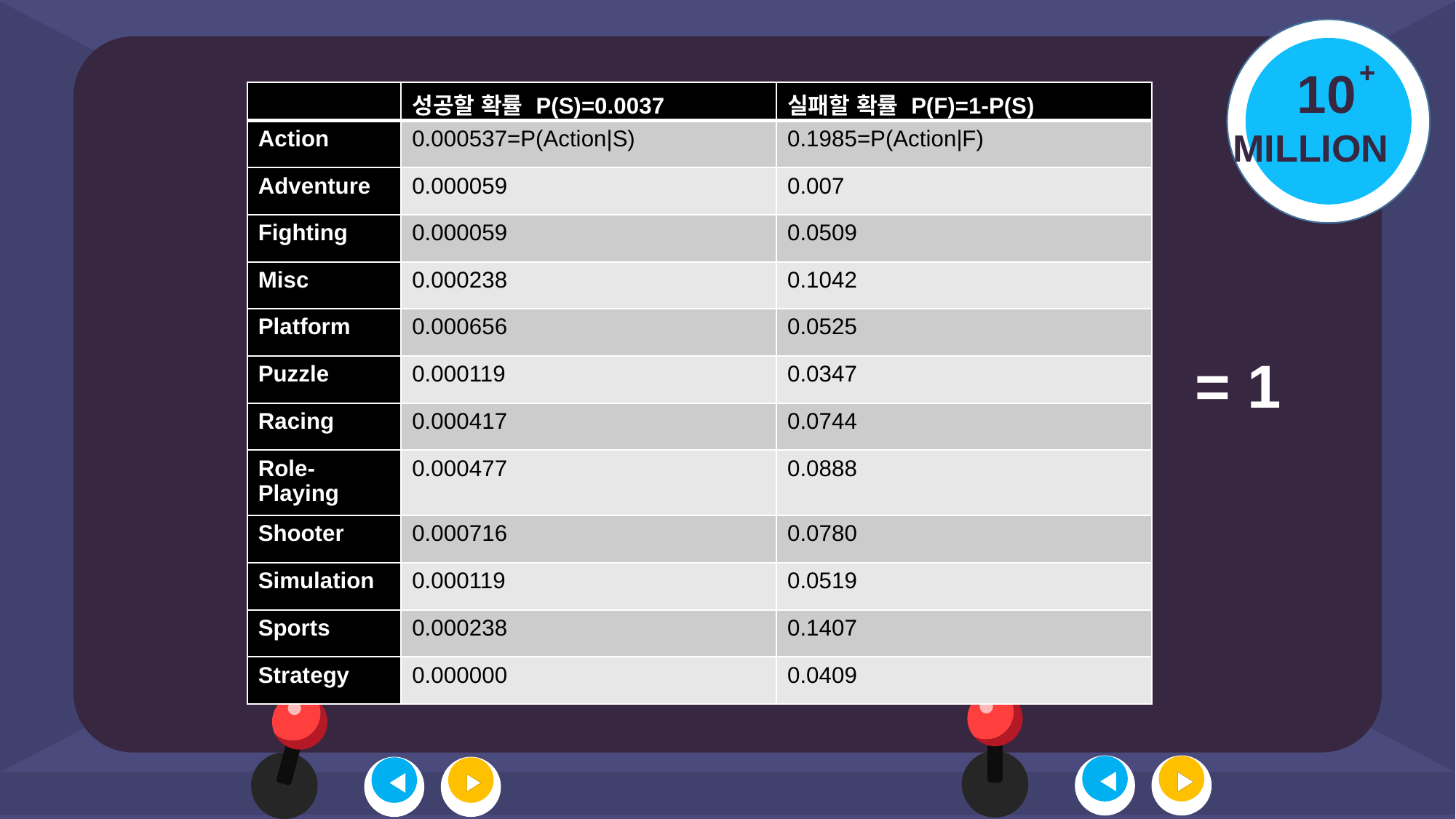

+
10
MILLION

|  | 성공할 확률 P(S)=0.0037 | 실패할 확률 P(F)=1-P(S) |
| --- | --- | --- |
| Action | 0.000537=P(Action|S) | 0.1985=P(Action|F) |
| Adventure | 0.000059 | 0.007 |
| Fighting | 0.000059 | 0.0509 |
| Misc | 0.000238 | 0.1042 |
| Platform | 0.000656 | 0.0525 |
| Puzzle | 0.000119 | 0.0347 |
| Racing | 0.000417 | 0.0744 |
| Role-Playing | 0.000477 | 0.0888 |
| Shooter | 0.000716 | 0.0780 |
| Simulation | 0.000119 | 0.0519 |
| Sports | 0.000238 | 0.1407 |
| Strategy | 0.000000 | 0.0409 |

= 1

◀
▶

◀
▶